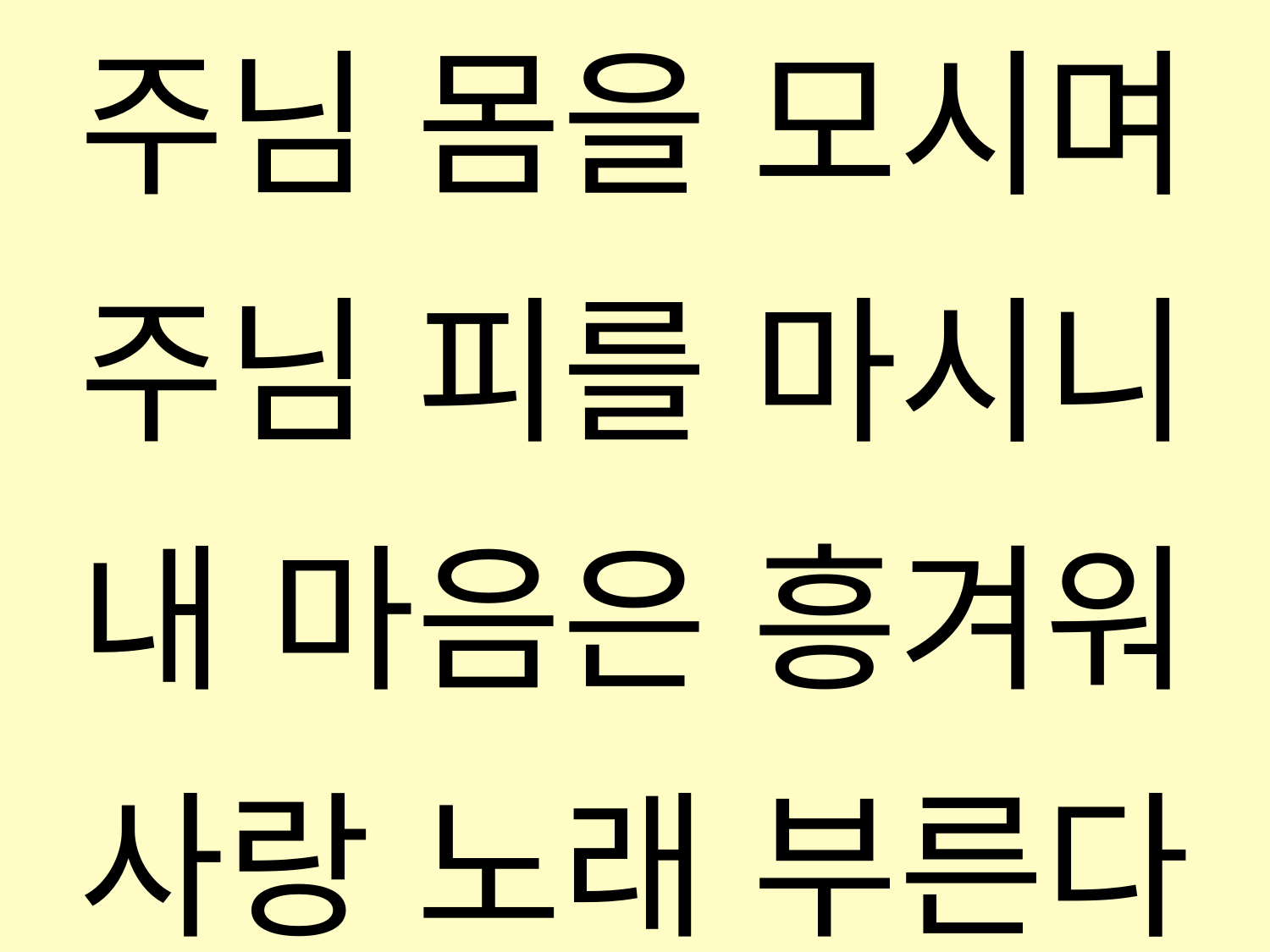

주님 몸을 모시며
주님 피를 마시니
내 마음은 흥겨워
사랑 노래 부른다